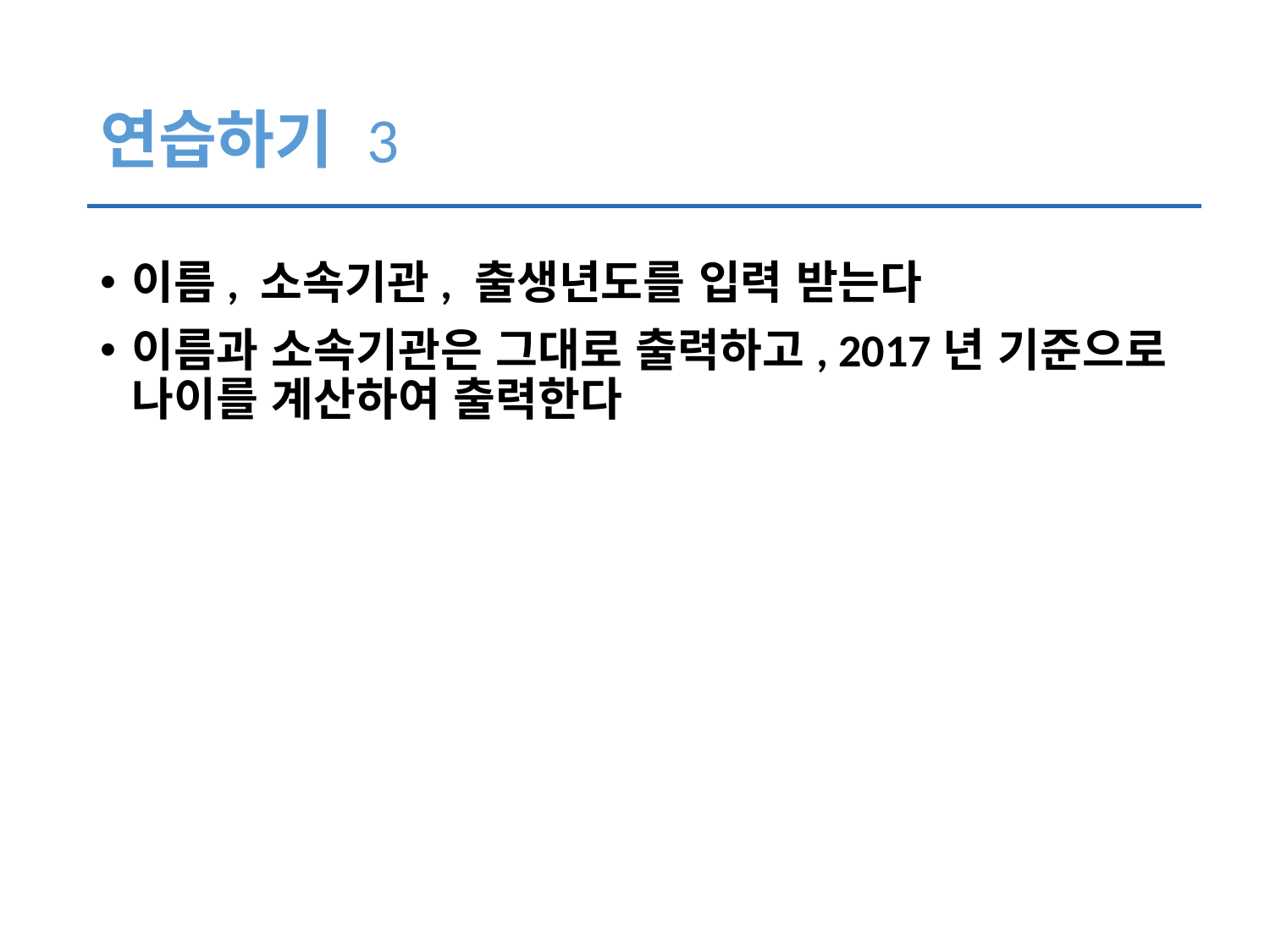

# 연습하기 3
이름, 소속기관, 출생년도를 입력 받는다
이름과 소속기관은 그대로 출력하고, 2017년 기준으로 나이를 계산하여 출력한다